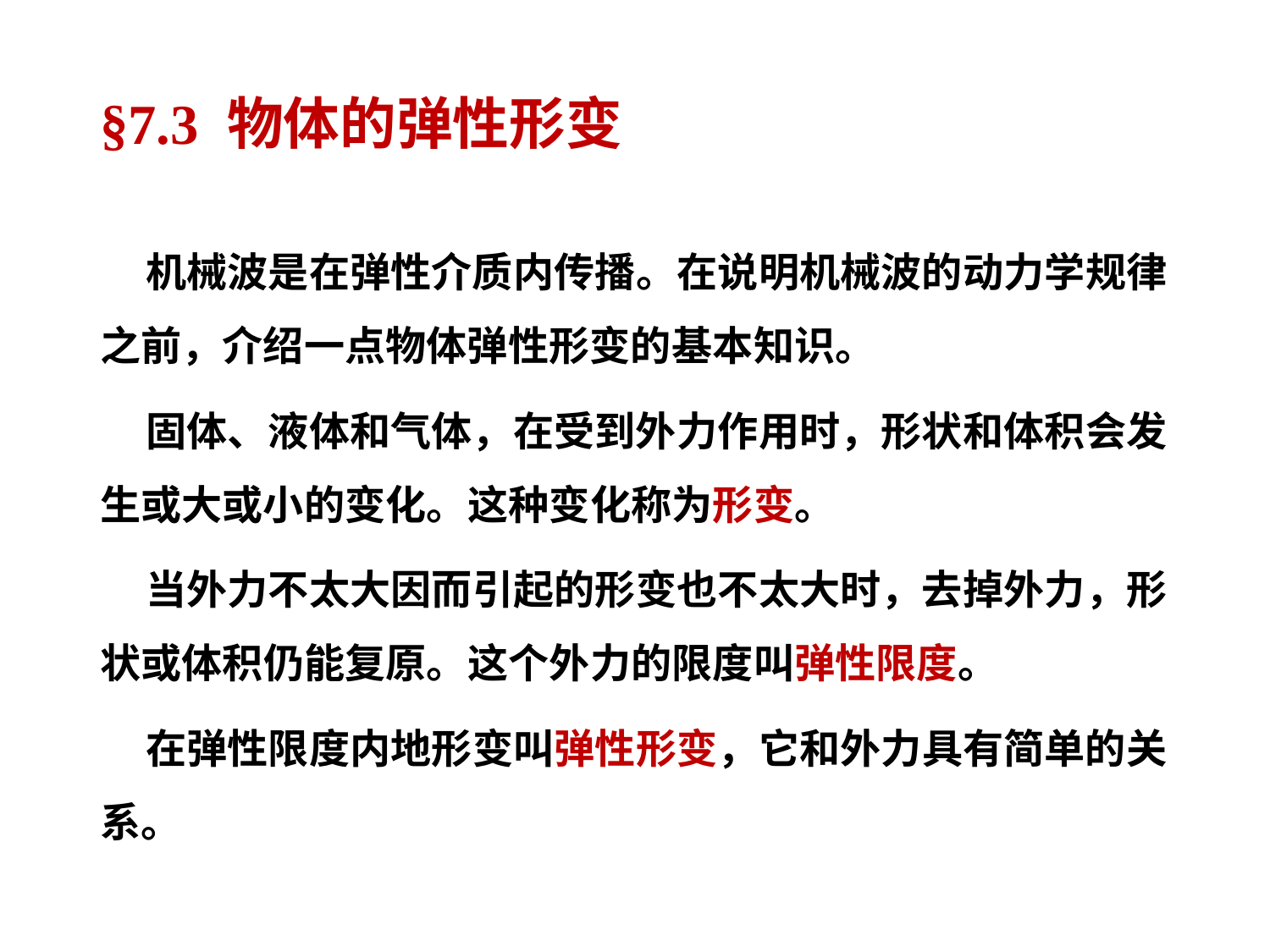

# §7.3 物体的弹性形变
    机械波是在弹性介质内传播。在说明机械波的动力学规律之前，介绍一点物体弹性形变的基本知识。
    固体、液体和气体，在受到外力作用时，形状和体积会发生或大或小的变化。这种变化称为形变。
    当外力不太大因而引起的形变也不太大时，去掉外力，形状或体积仍能复原。这个外力的限度叫弹性限度。
    在弹性限度内地形变叫弹性形变，它和外力具有简单的关系。

34